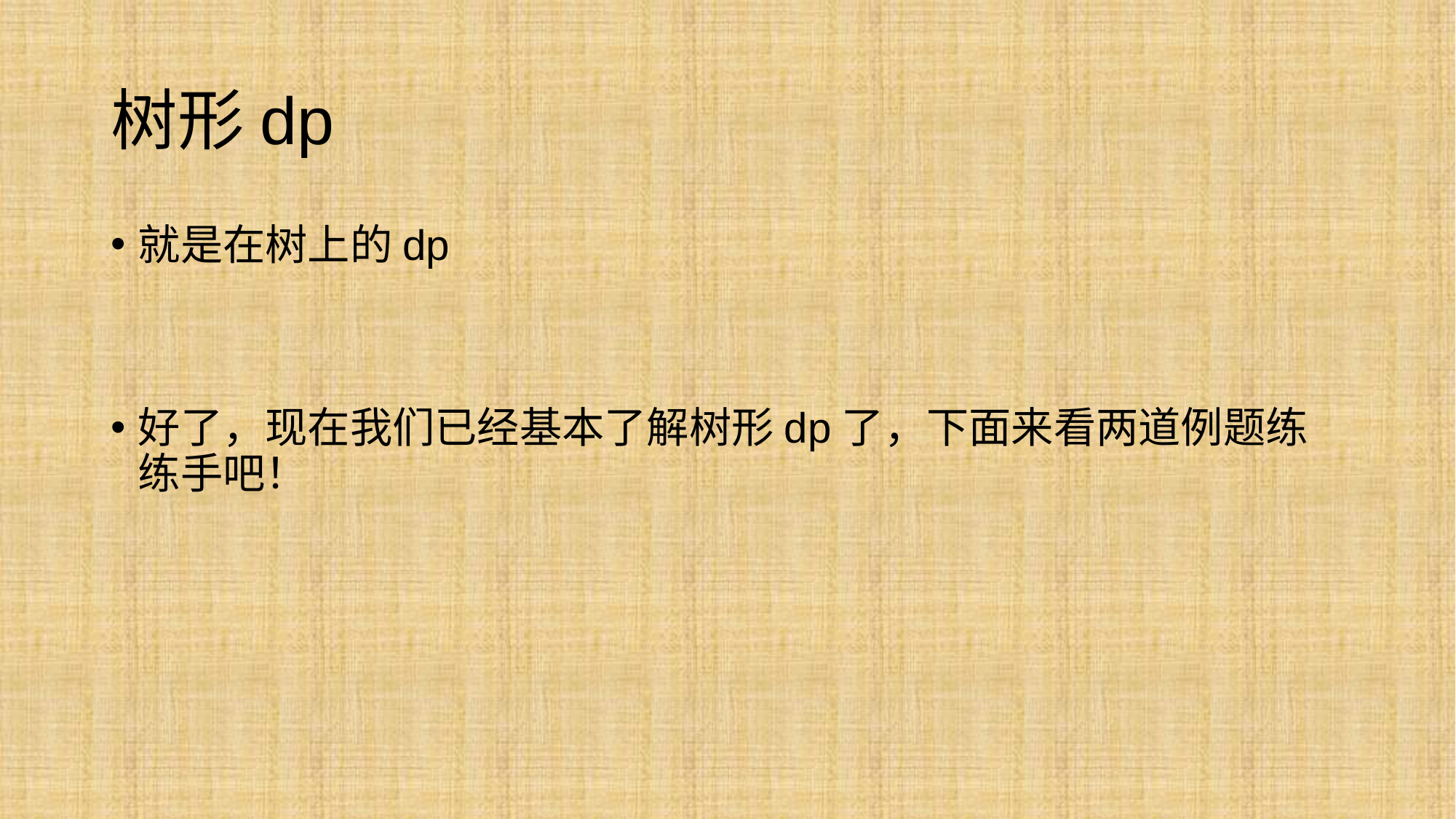

# 树形dp
就是在树上的dp

好了，现在我们已经基本了解树形dp了，下面来看两道例题练练手吧！